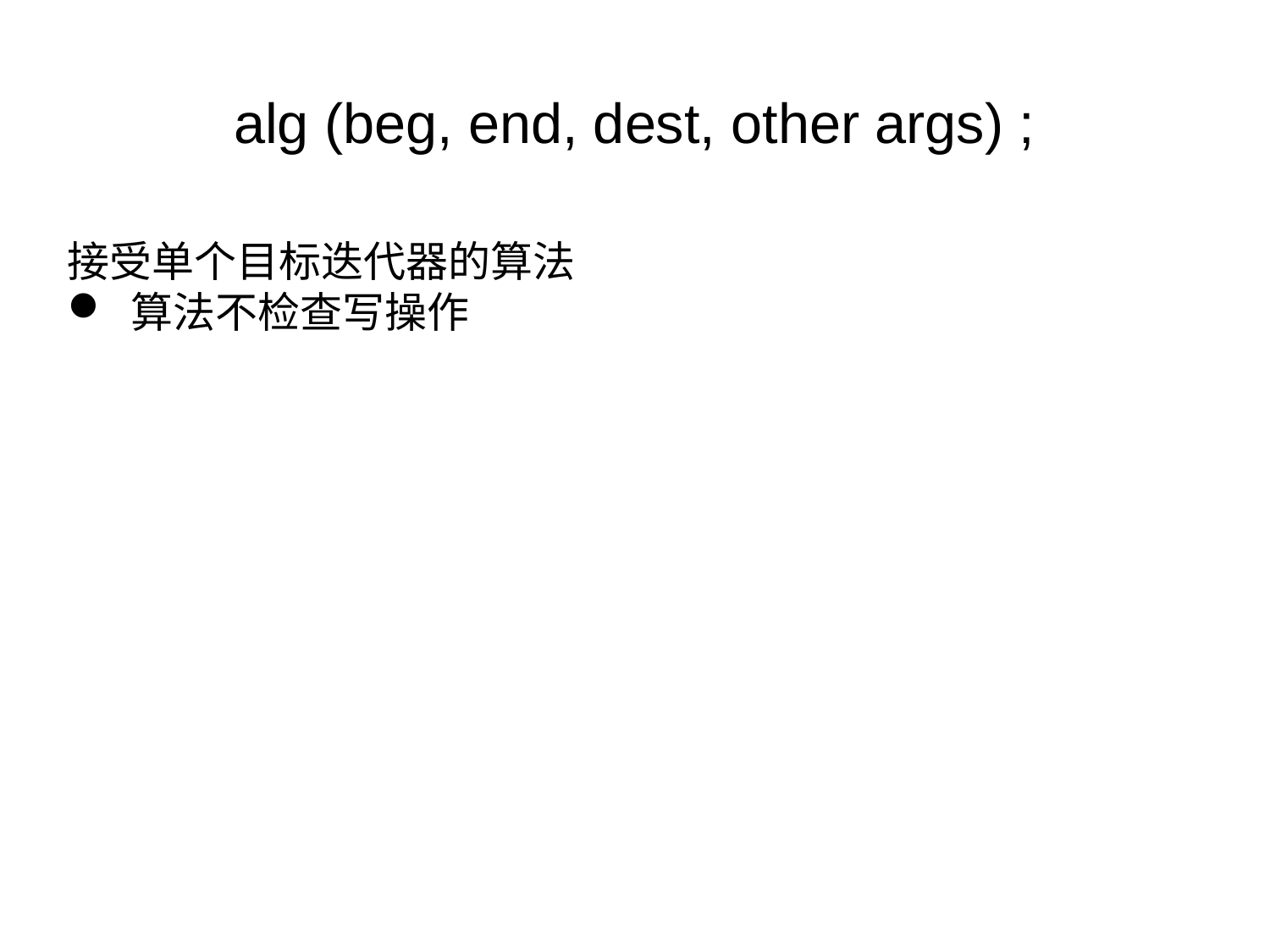

alg (beg, end, dest, other args) ;
接受单个目标迭代器的算法
算法不检查写操作